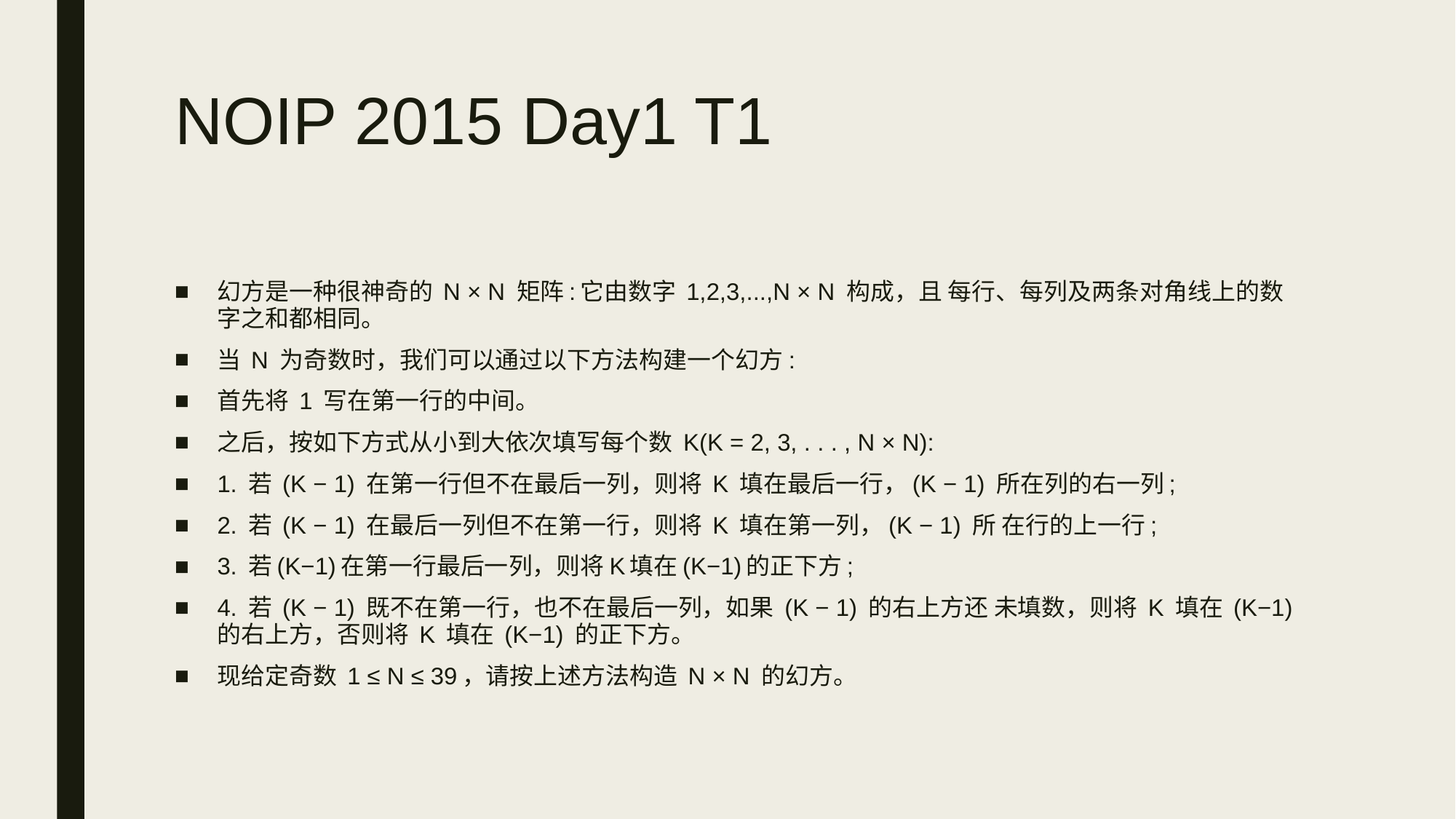

# NOIP 2015 Day1 T1
幻方是一种很神奇的 N × N 矩阵:它由数字 1,2,3,...,N × N 构成，且 每行、每列及两条对角线上的数字之和都相同。
当 N 为奇数时，我们可以通过以下方法构建一个幻方:
首先将 1 写在第一行的中间。
之后，按如下方式从小到大依次填写每个数 K(K = 2, 3, . . . , N × N):
1. 若 (K − 1) 在第一行但不在最后一列，则将 K 填在最后一行，(K − 1) 所在列的右一列;
2. 若 (K − 1) 在最后一列但不在第一行，则将 K 填在第一列，(K − 1) 所 在行的上一行;
3. 若(K−1)在第一行最后一列，则将K填在(K−1)的正下方;
4. 若 (K − 1) 既不在第一行，也不在最后一列，如果 (K − 1) 的右上方还 未填数，则将 K 填在 (K−1) 的右上方，否则将 K 填在 (K−1) 的正下方。
现给定奇数 1 ≤ N ≤ 39，请按上述方法构造 N × N 的幻方。